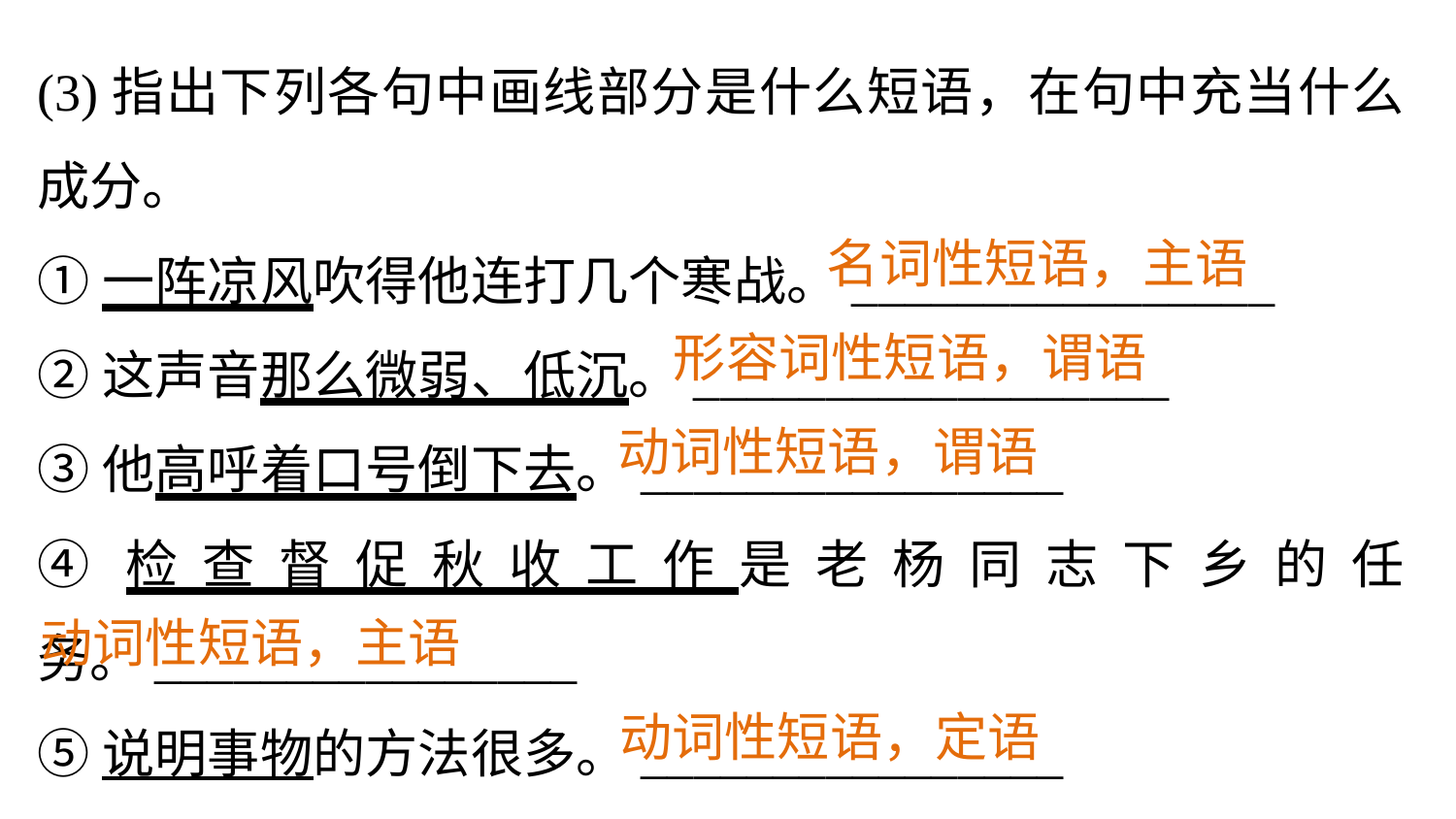

(3)指出下列各句中画线部分是什么短语，在句中充当什么成分。
①一阵凉风吹得他连打几个寒战。________________
②这声音那么微弱、低沉。__________________
③他高呼着口号倒下去。________________
④检查督促秋收工作是老杨同志下乡的任务。________________
⑤说明事物的方法很多。________________
名词性短语，主语
形容词性短语，谓语
动词性短语，谓语
动词性短语，主语
动词性短语，定语